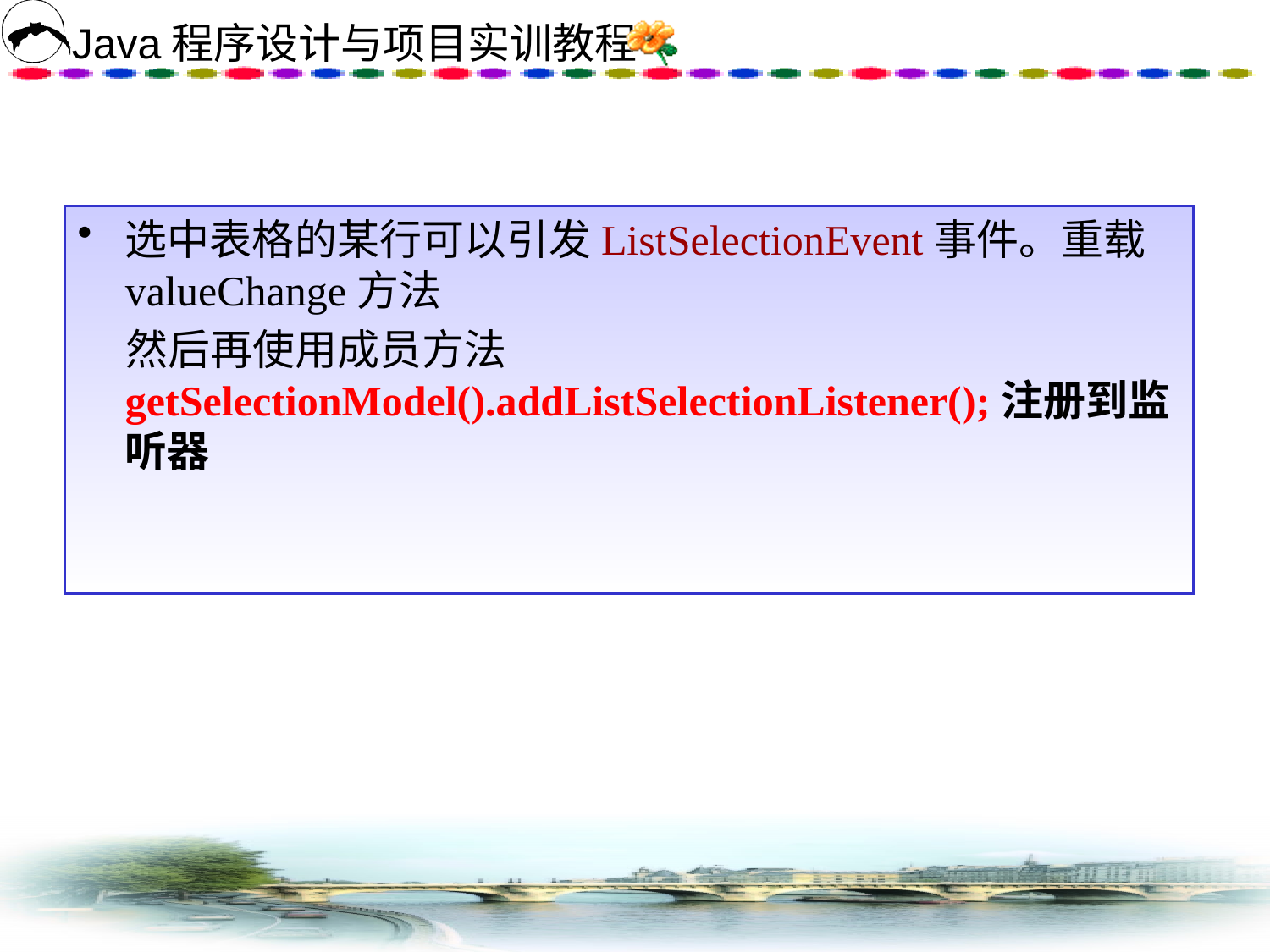

#
选中表格的某行可以引发ListSelectionEvent事件。重载valueChange方法
    然后再使用成员方法getSelectionModel().addListSelectionListener();注册到监听器